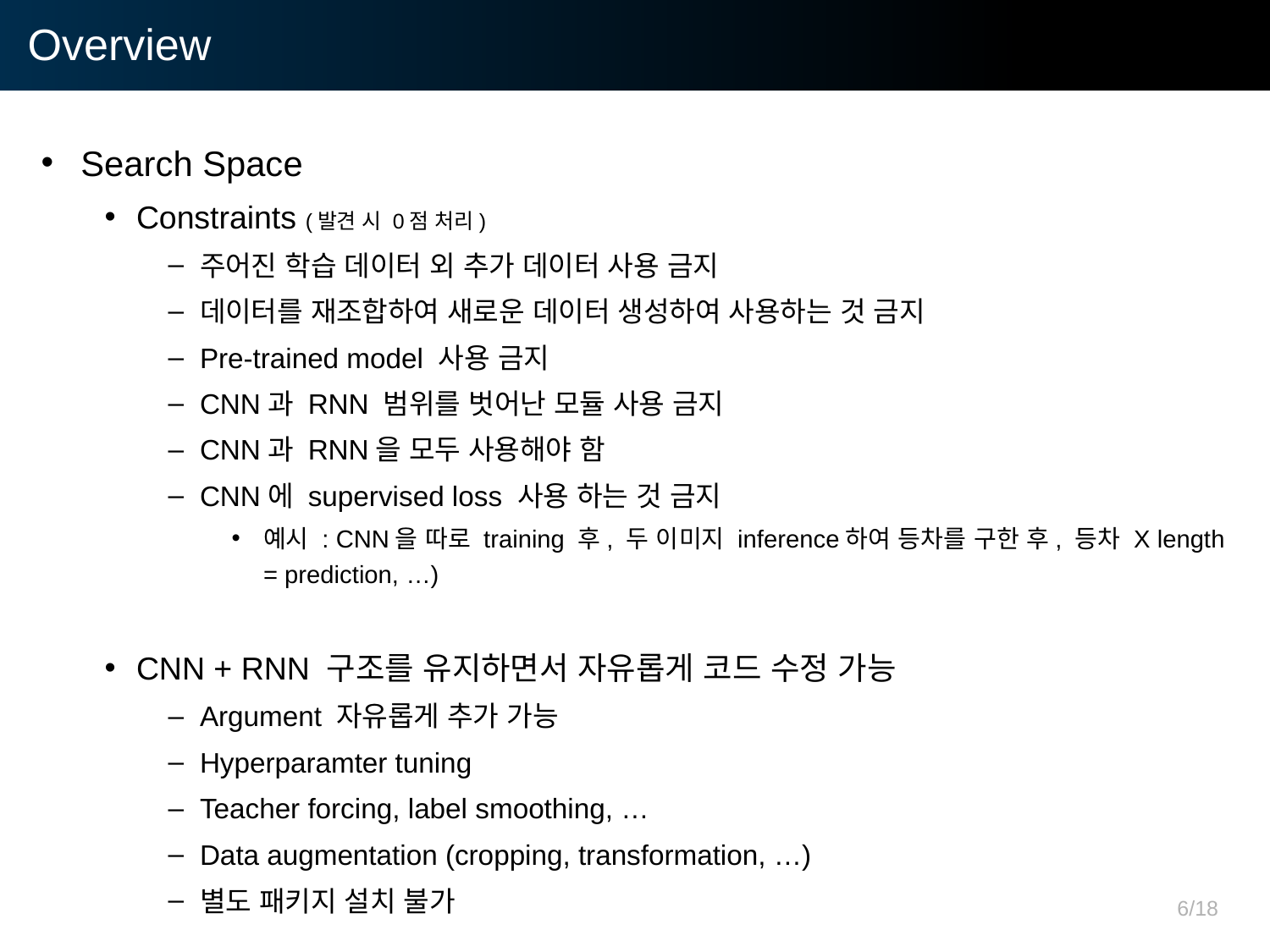

# Overview
Search Space
Constraints (발견 시 0점 처리)
주어진 학습 데이터 외 추가 데이터 사용 금지
데이터를 재조합하여 새로운 데이터 생성하여 사용하는 것 금지
Pre-trained model 사용 금지
CNN과 RNN 범위를 벗어난 모듈 사용 금지
CNN과 RNN을 모두 사용해야 함
CNN에 supervised loss 사용 하는 것 금지
예시 : CNN을 따로 training 후, 두 이미지 inference하여 등차를 구한 후, 등차 X length = prediction, …)

CNN + RNN 구조를 유지하면서 자유롭게 코드 수정 가능
Argument 자유롭게 추가 가능
Hyperparamter tuning
Teacher forcing, label smoothing, …
Data augmentation (cropping, transformation, …)
별도 패키지 설치 불가

6/18